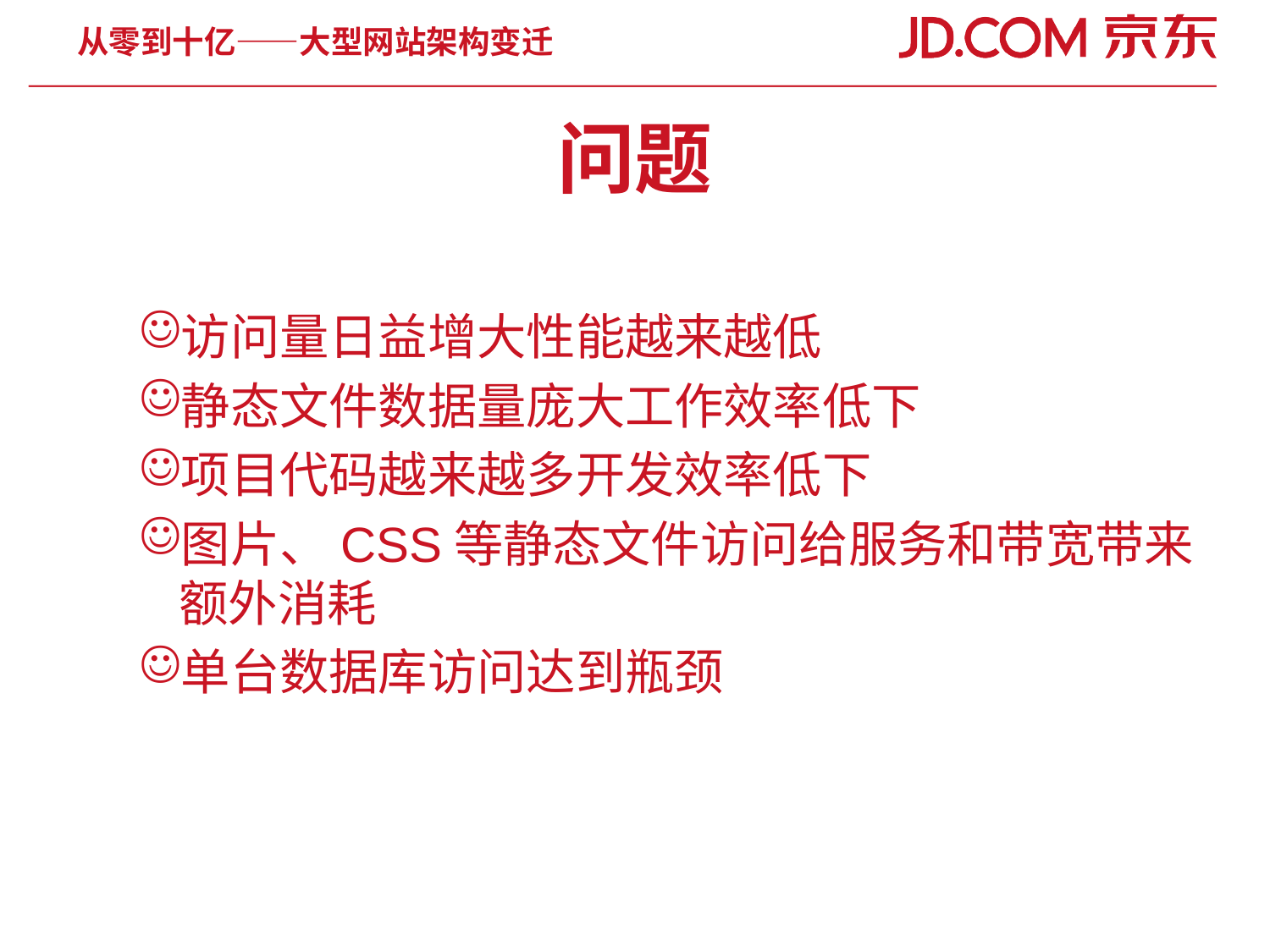

# 问题

访问量日益增大性能越来越低
静态文件数据量庞大工作效率低下
项目代码越来越多开发效率低下
图片、CSS等静态文件访问给服务和带宽带来额外消耗
单台数据库访问达到瓶颈